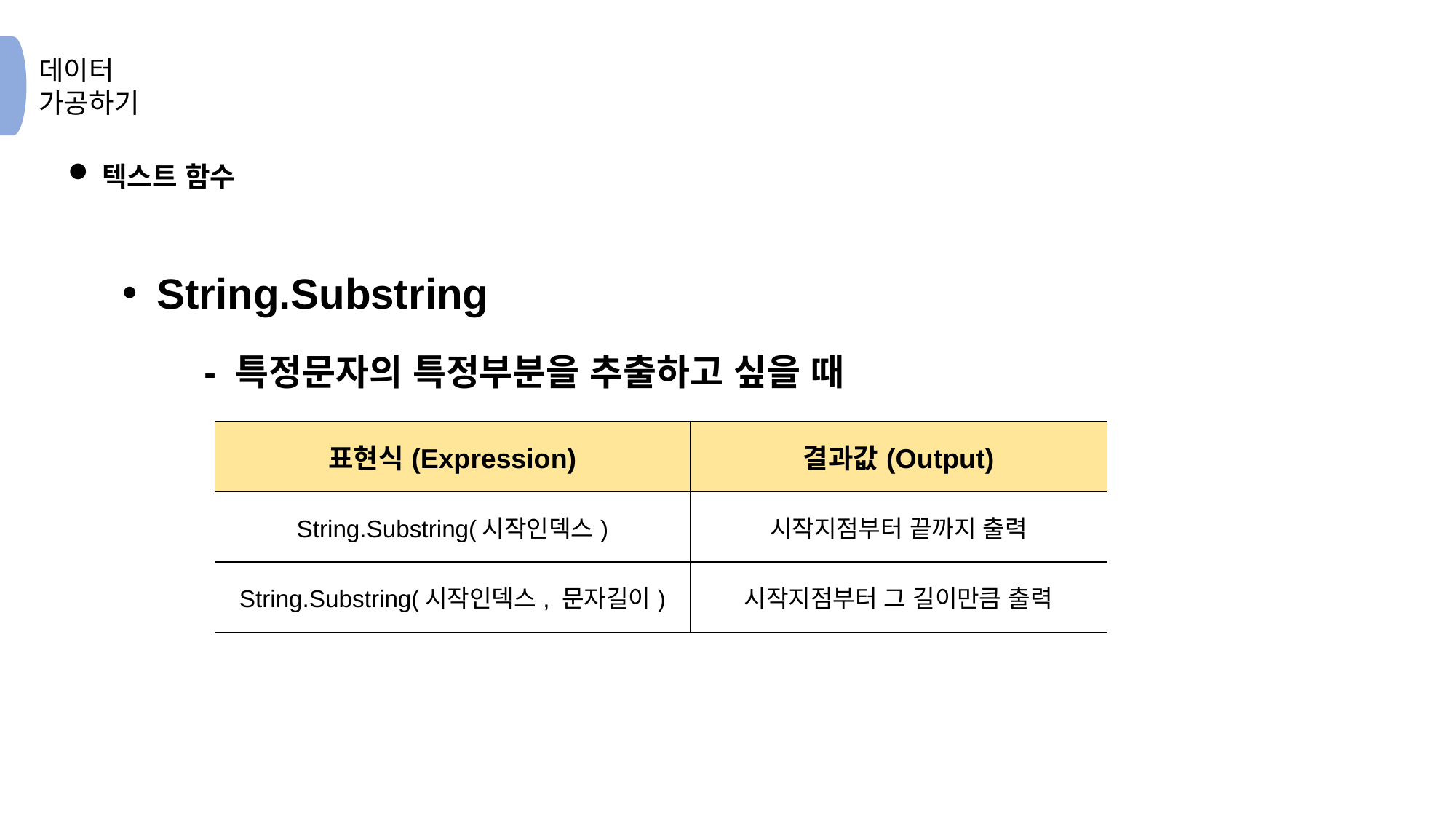

텍스트 함수

String.Substring
    - 특정문자의 특정부분을 추출하고 싶을 때
| 표현식(Expression) | 결과값(Output) |
| --- | --- |
| String.Substring(시작인덱스) | 시작지점부터 끝까지 출력 |
| String.Substring(시작인덱스, 문자길이) | 시작지점부터 그 길이만큼 출력 |